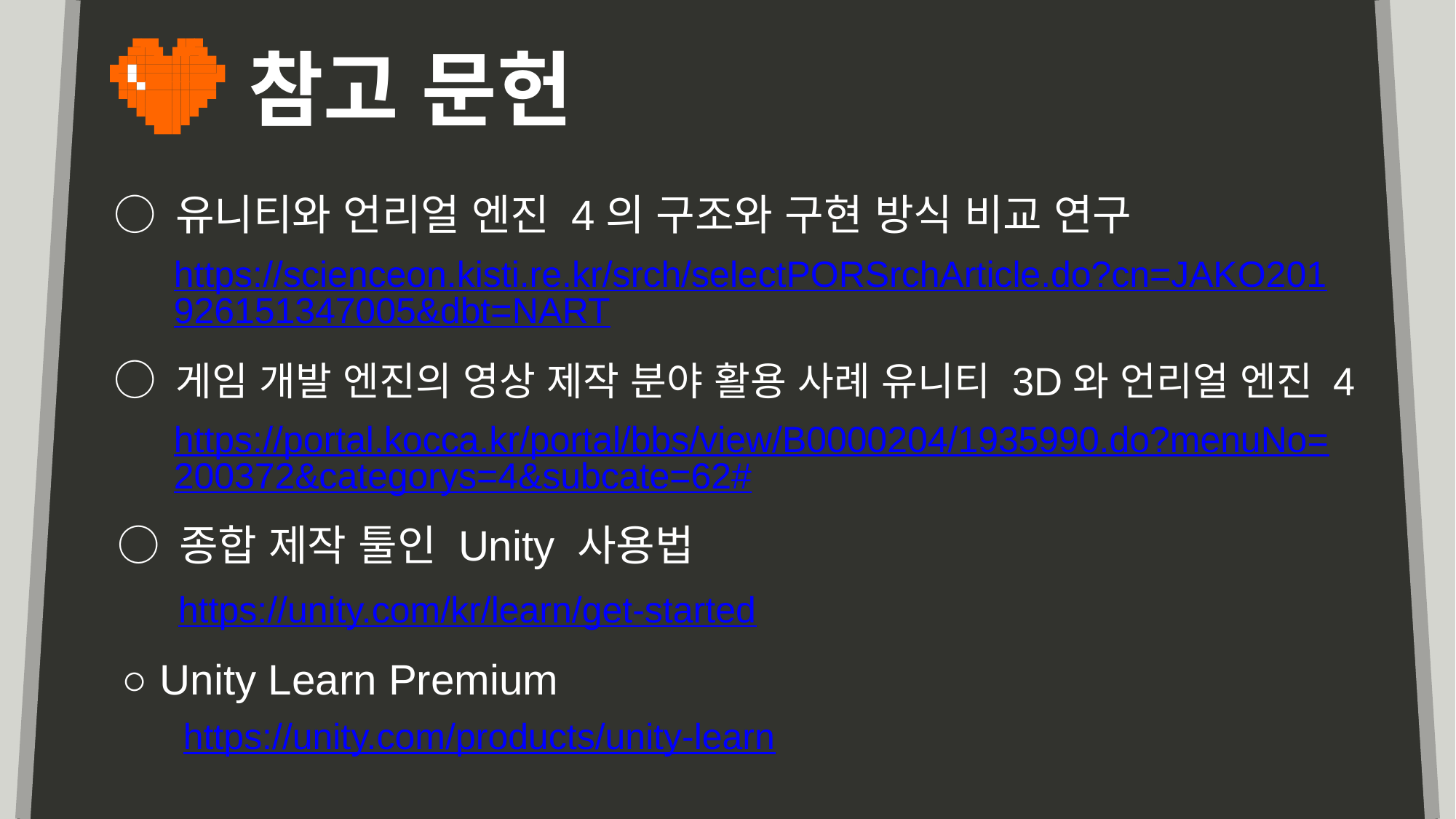

참고 문헌

○ 유니티와 언리얼 엔진 4의 구조와 구현 방식 비교 연구
https://scienceon.kisti.re.kr/srch/selectPORSrchArticle.do?cn=JAKO201926151347005&dbt=NART
○ 게임 개발 엔진의 영상 제작 분야 활용 사례 유니티 3D와 언리얼 엔진 4

https://portal.kocca.kr/portal/bbs/view/B0000204/1935990.do?menuNo=200372&categorys=4&subcate=62#
○ 종합 제작 툴인 Unity 사용법
https://unity.com/kr/learn/get-started
○ Unity Learn Premium
https://unity.com/products/unity-learn